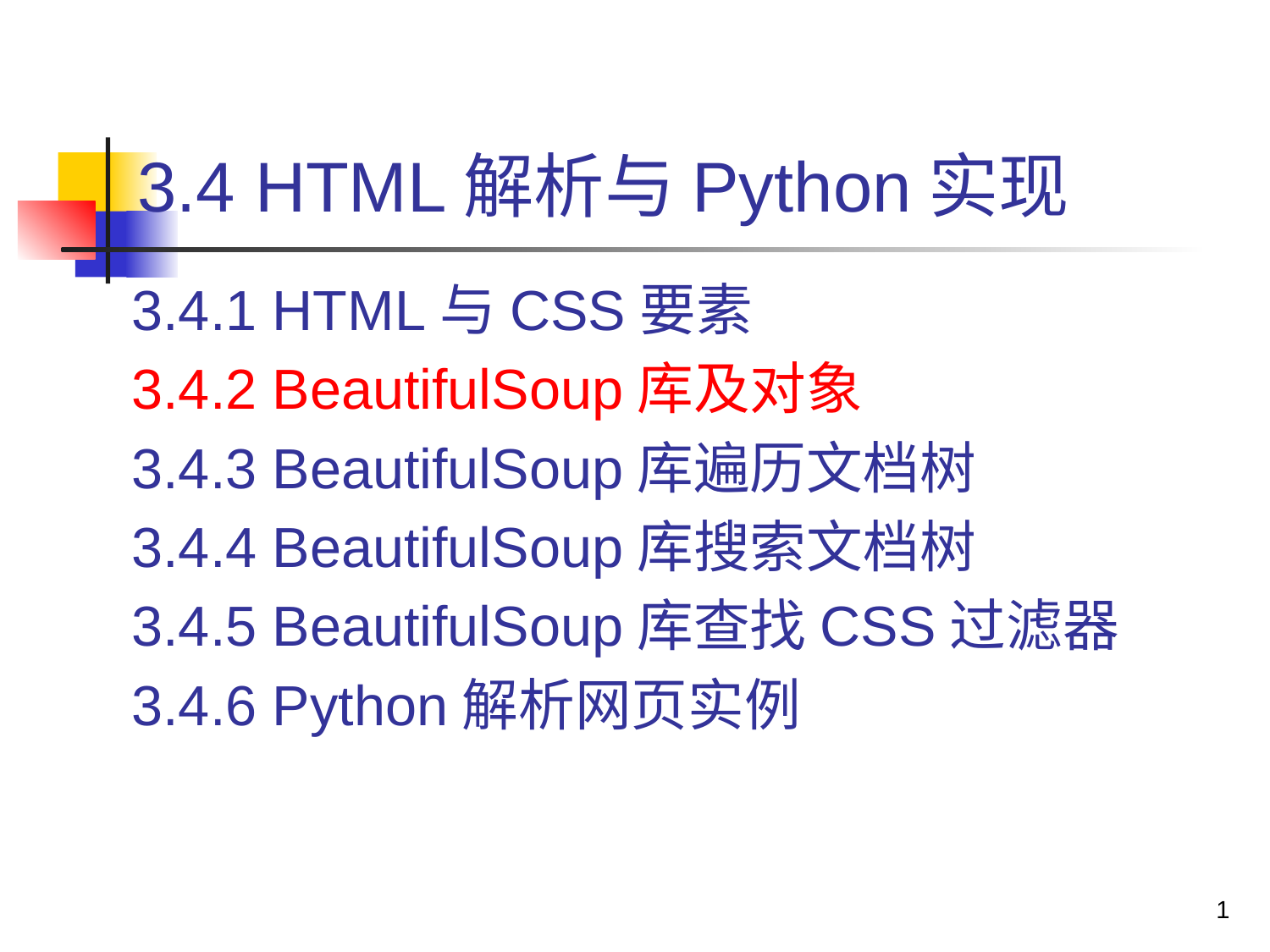

# 3.4 HTML解析与Python实现
3.4.1 HTML与CSS要素
3.4.2 BeautifulSoup库及对象
3.4.3 BeautifulSoup库遍历文档树
3.4.4 BeautifulSoup库搜索文档树
3.4.5 BeautifulSoup库查找CSS过滤器
3.4.6 Python解析网页实例

1